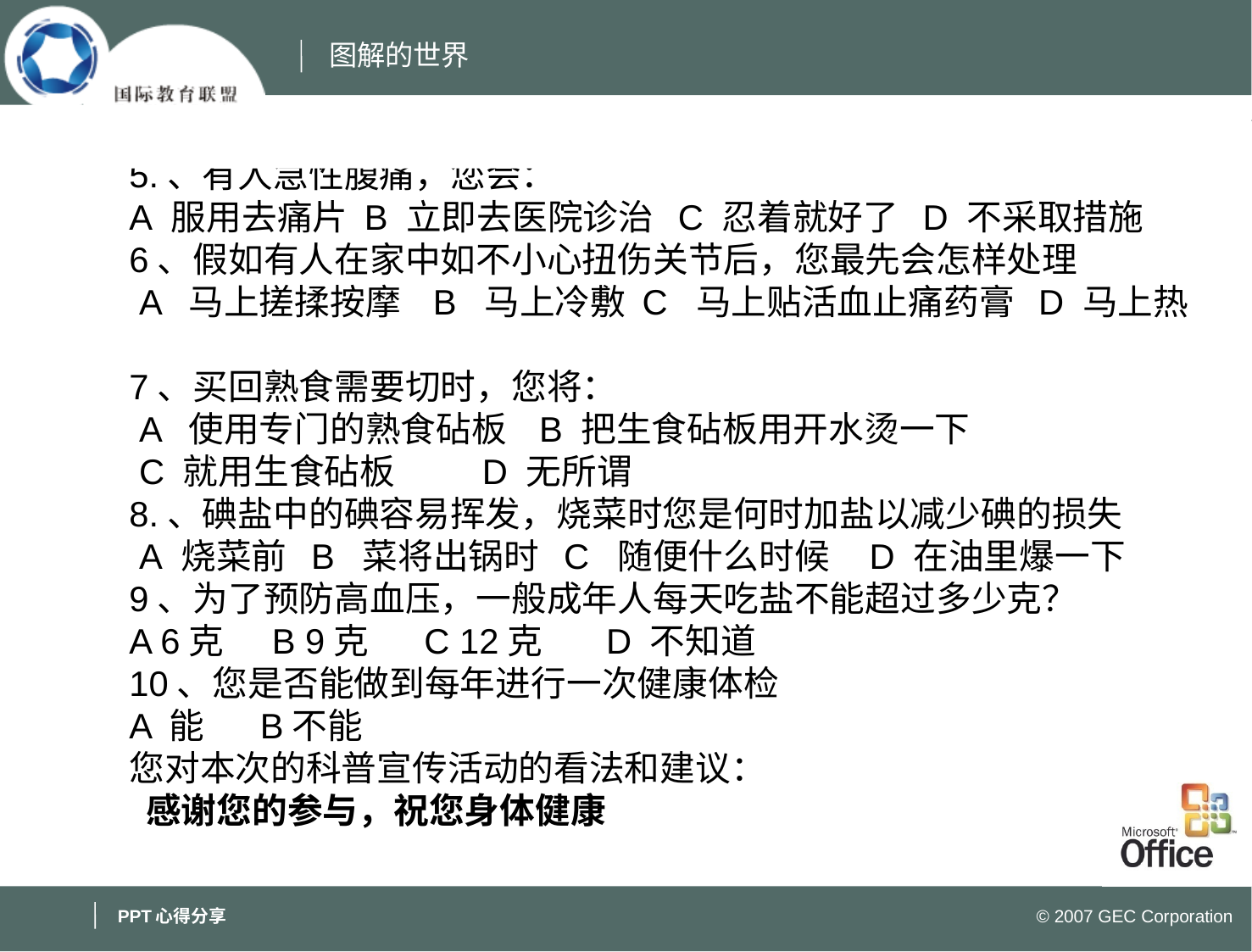

5.、有人急性腹痛，您会：
A 服用去痛片 B 立即去医院诊治  C 忍着就好了  D 不采取措施
6、假如有人在家中如不小心扭伤关节后，您最先会怎样处理
 A  马上搓揉按摩   B  马上冷敷 C  马上贴活血止痛药膏  D 马上热敷
7、买回熟食需要切时，您将：
 A  使用专门的熟食砧板   B 把生食砧板用开水烫一下
 C 就用生食砧板          D 无所谓
8.、碘盐中的碘容易挥发，烧菜时您是何时加盐以减少碘的损失
 A 烧菜前  B  菜将出锅时  C  随便什么时候    D 在油里爆一下
9、为了预防高血压，一般成年人每天吃盐不能超过多少克？
A 6克     B 9克      C 12克       D 不知道
10、您是否能做到每年进行一次健康体检
A 能      B不能
您对本次的科普宣传活动的看法和建议：
 感谢您的参与，祝您身体健康